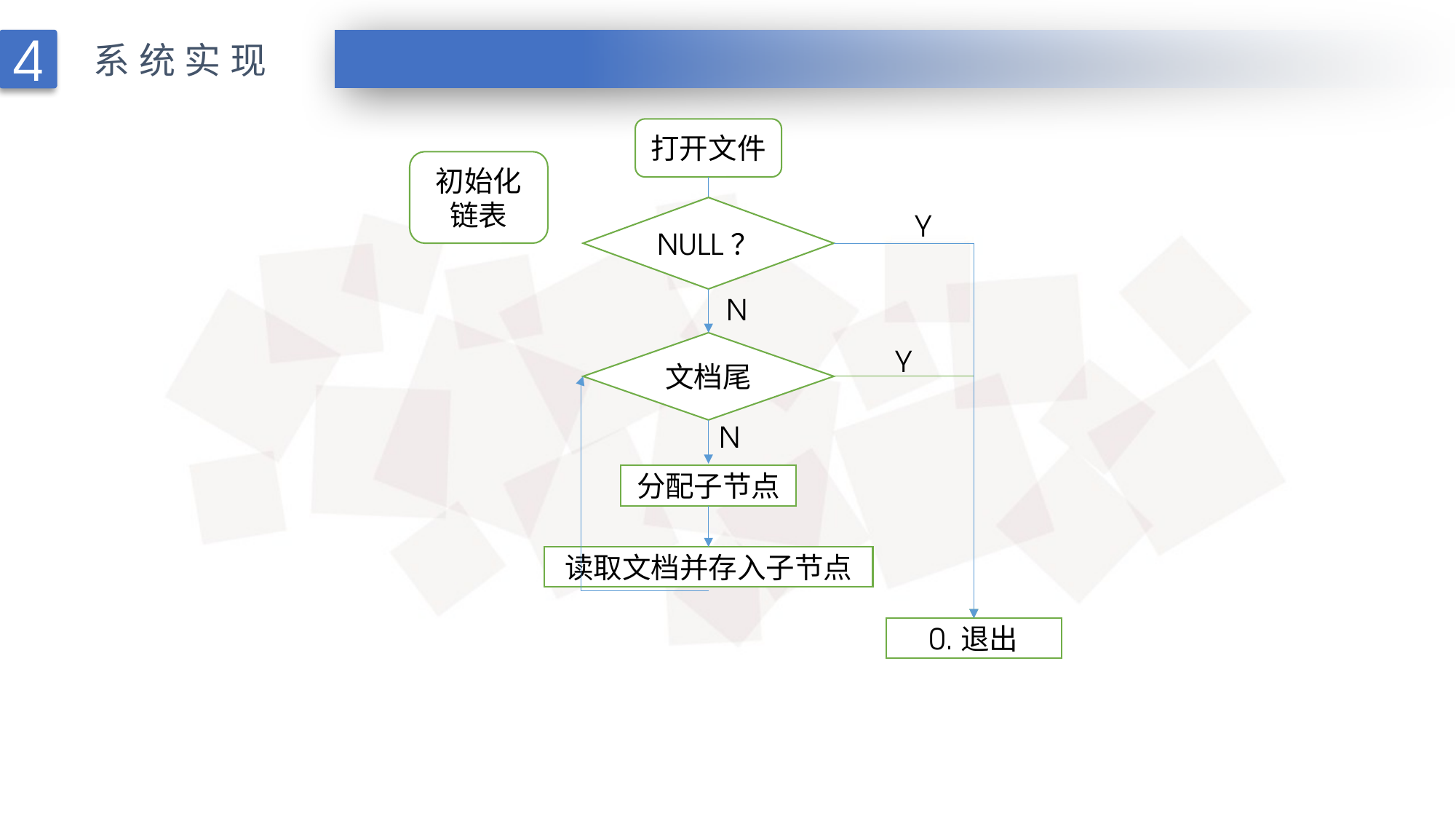

4

系统实现
打开文件
初始化链表
NULL？
Y
N
文档尾
Y
N
分配子节点
读取文档并存入子节点
0.退出